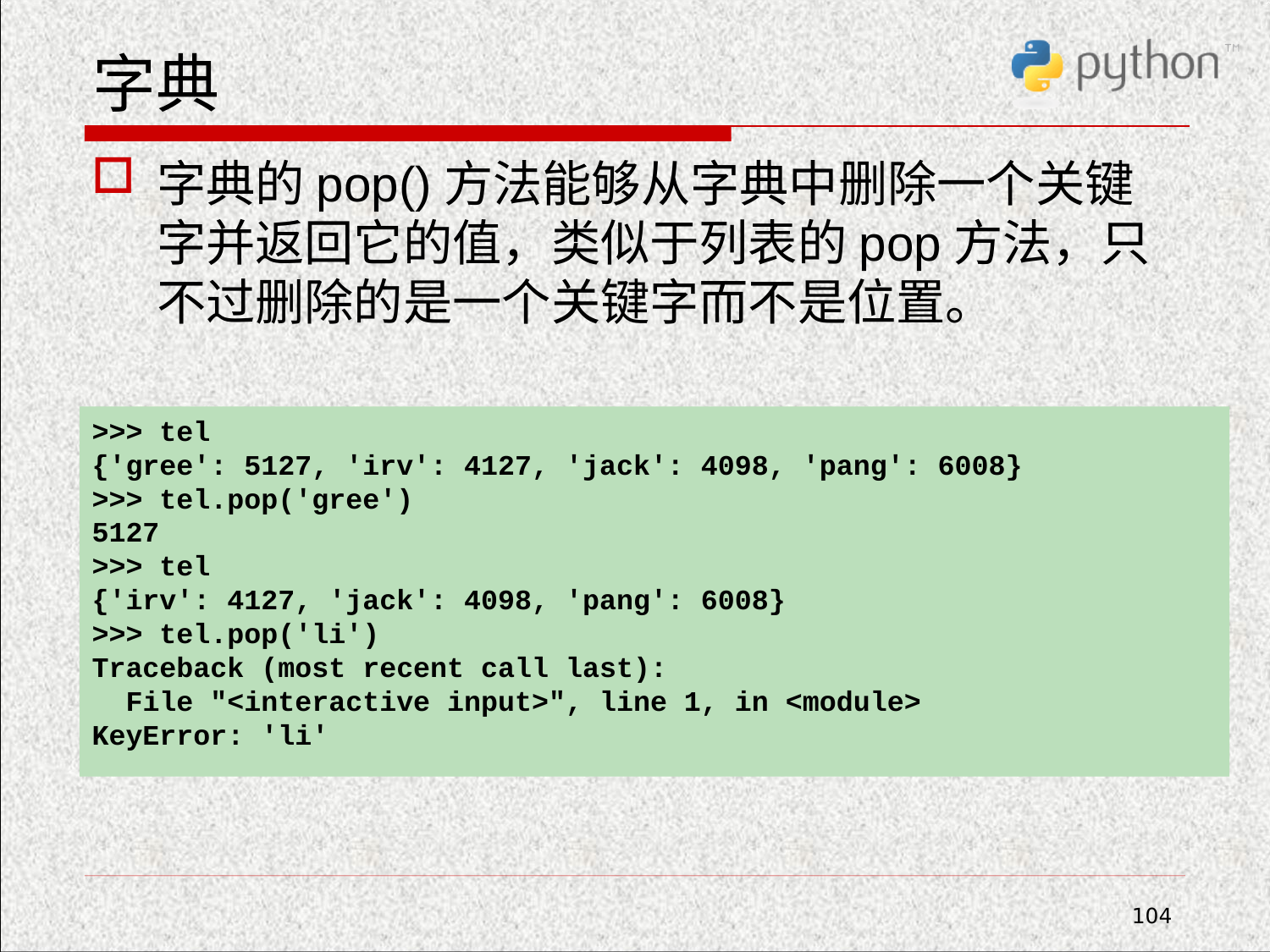

# 字典
字典的pop()方法能够从字典中删除一个关键字并返回它的值，类似于列表的pop方法，只不过删除的是一个关键字而不是位置。
>>> tel
{'gree': 5127, 'irv': 4127, 'jack': 4098, 'pang': 6008}
>>> tel.pop('gree')
5127
>>> tel
{'irv': 4127, 'jack': 4098, 'pang': 6008}
>>> tel.pop('li')
Traceback (most recent call last):
  File "<interactive input>", line 1, in <module>
KeyError: 'li'
104